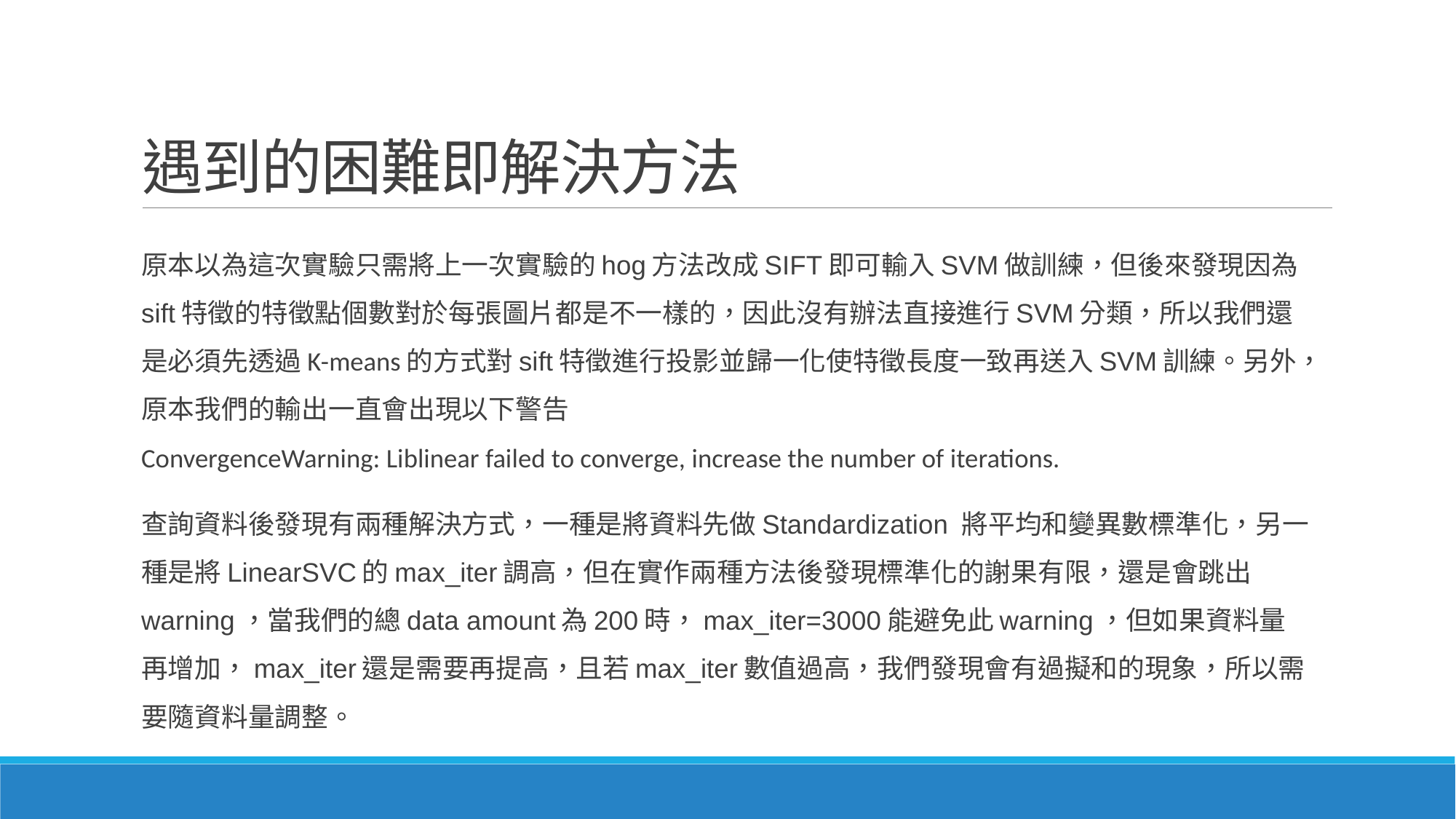

# 遇到的困難即解決方法
原本以為這次實驗只需將上一次實驗的hog方法改成SIFT即可輸入SVM做訓練，但後來發現因為sift特徵的特徵點個數對於每張圖片都是不一樣的，因此沒有辦法直接進行SVM分類，所以我們還是必須先透過K-means的方式對sift特徵進行投影並歸一化使特徵長度一致再送入SVM訓練。另外，原本我們的輸出一直會出現以下警告ConvergenceWarning: Liblinear failed to converge, increase the number of iterations.
查詢資料後發現有兩種解決方式，一種是將資料先做Standardization 將平均和變異數標準化，另一種是將LinearSVC的max_iter調高，但在實作兩種方法後發現標準化的謝果有限，還是會跳出warning，當我們的總data amount為200時，max_iter=3000能避免此warning，但如果資料量再增加，max_iter還是需要再提高，且若max_iter數值過高，我們發現會有過擬和的現象，所以需要隨資料量調整。